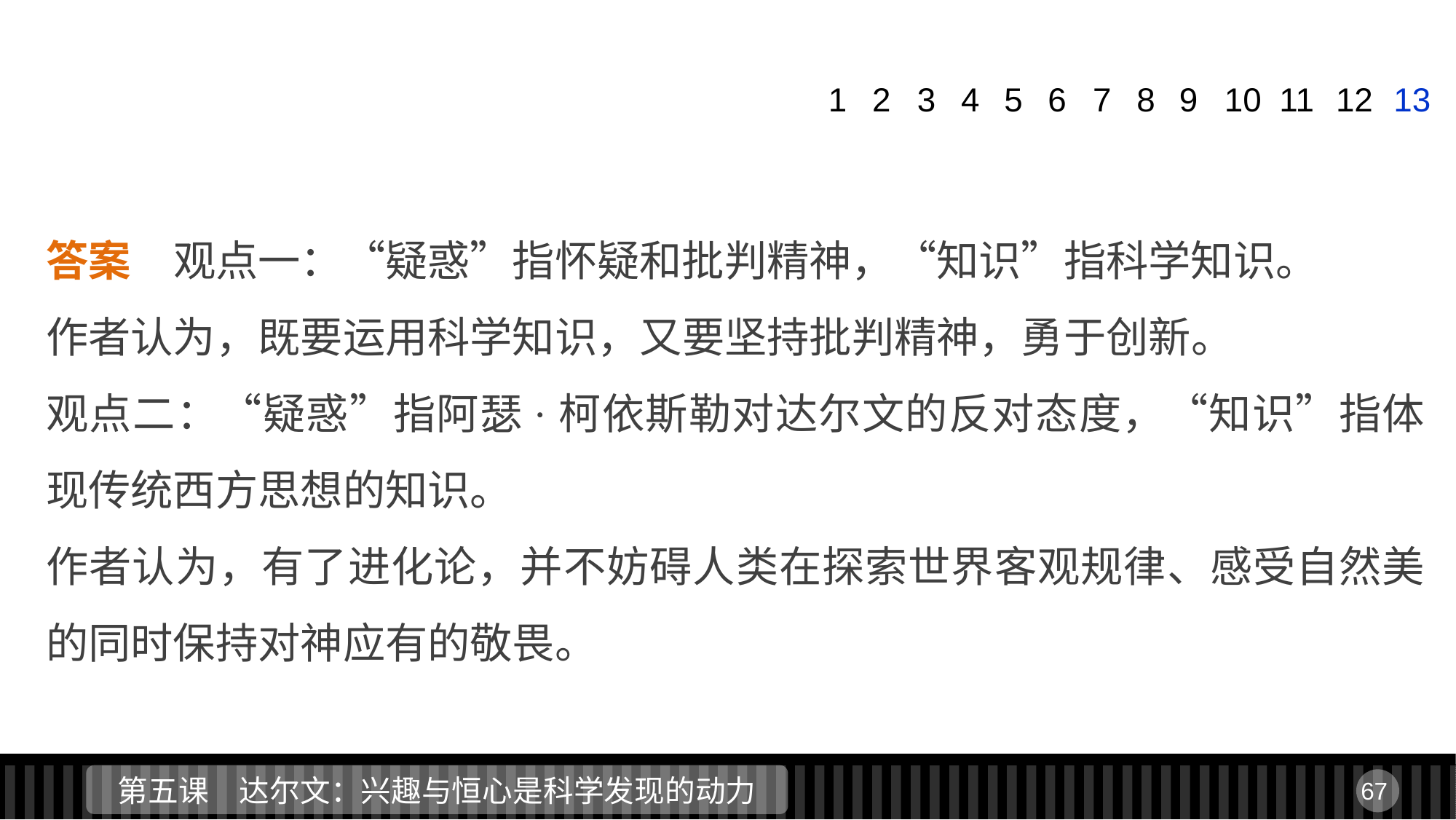

1
2
3
4
5
6
7
8
9
11
12
13
10
答案　观点一：“疑惑”指怀疑和批判精神，“知识”指科学知识。
作者认为，既要运用科学知识，又要坚持批判精神，勇于创新。
观点二：“疑惑”指阿瑟·柯依斯勒对达尔文的反对态度，“知识”指体现传统西方思想的知识。
作者认为，有了进化论，并不妨碍人类在探索世界客观规律、感受自然美的同时保持对神应有的敬畏。